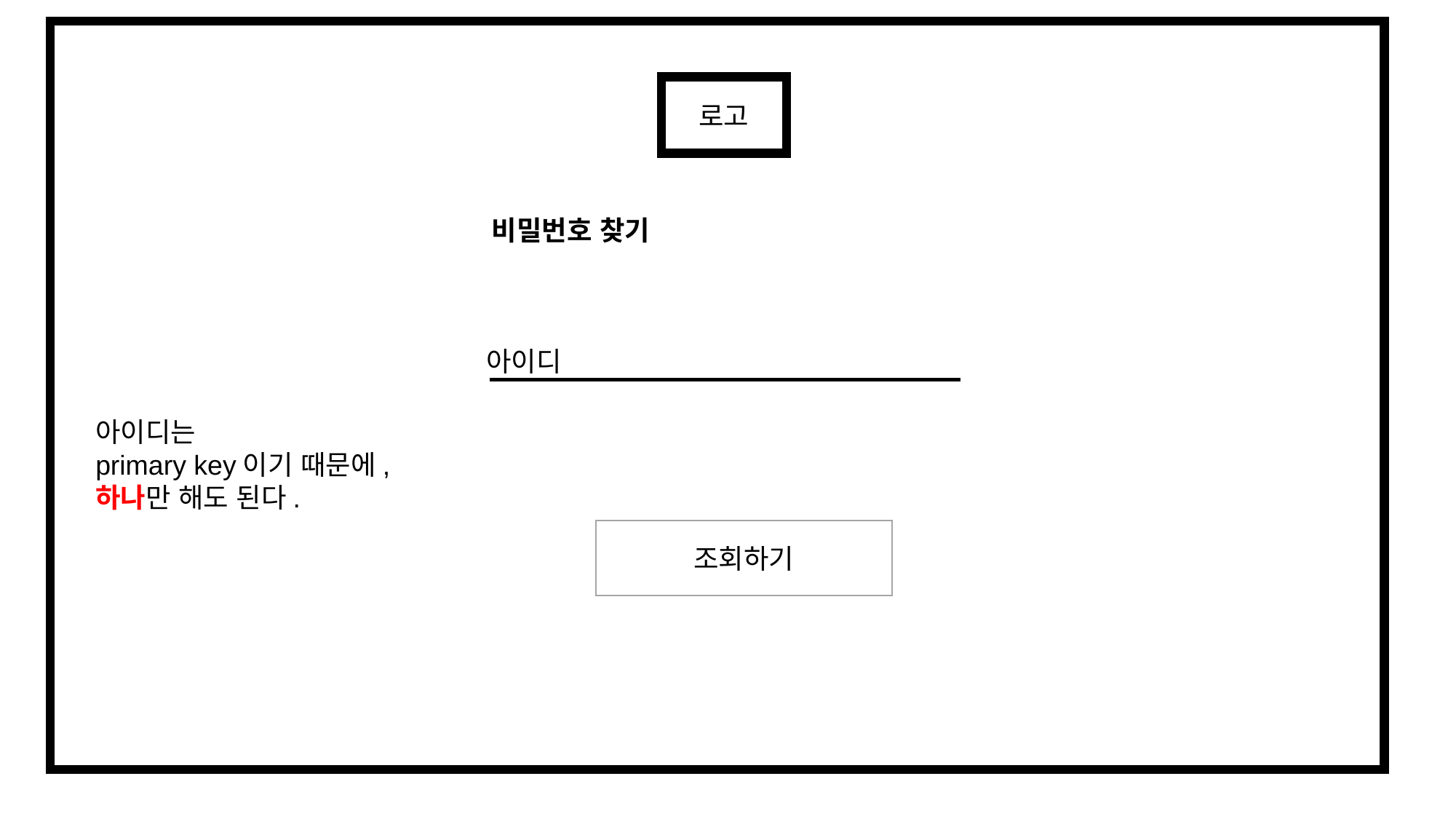

로고
비밀번호 찾기
아이디
아이디는
primary key이기 때문에,
하나만 해도 된다.
조회하기